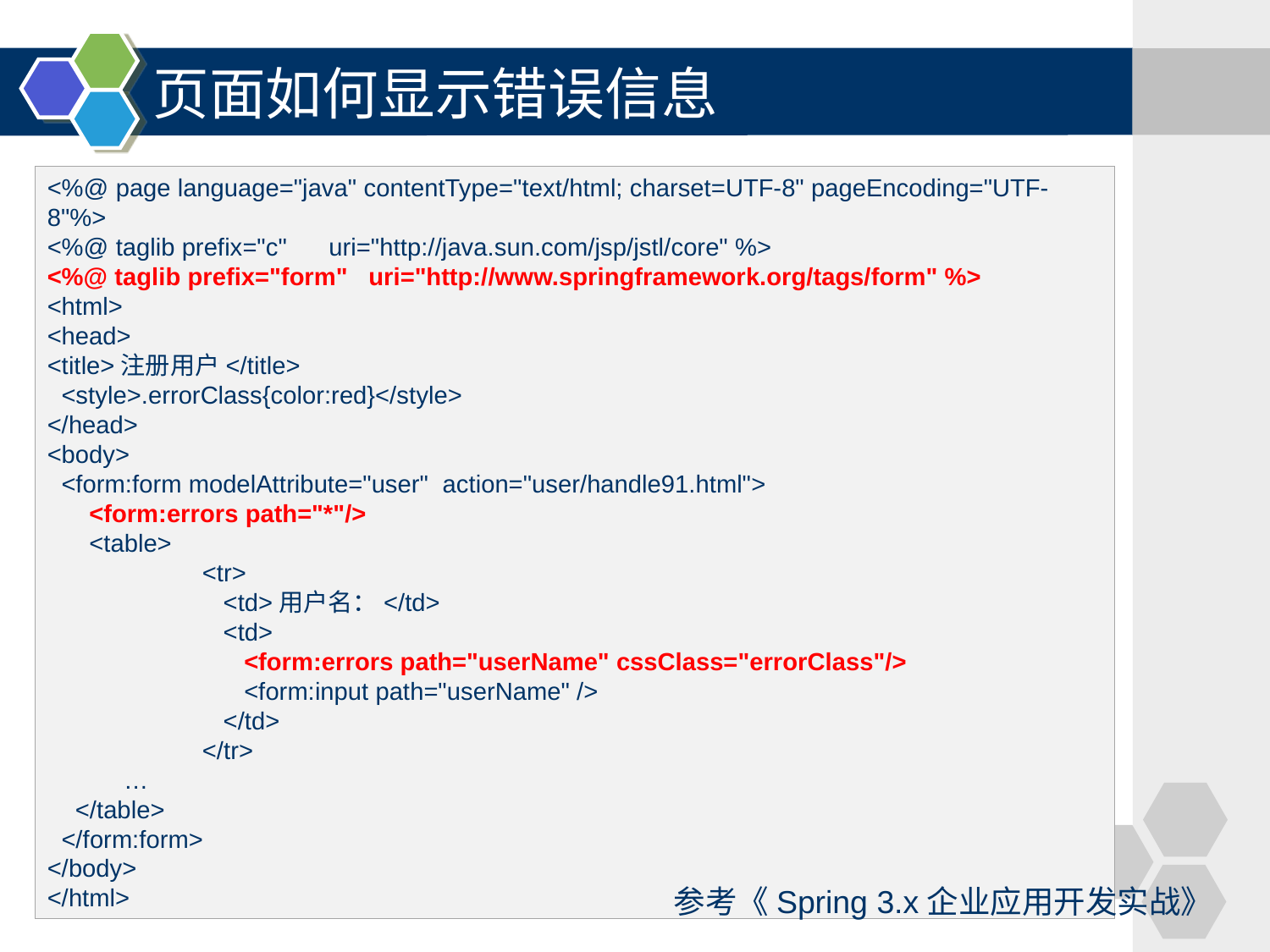

# 页面如何显示错误信息
<%@ page language="java" contentType="text/html; charset=UTF-8" pageEncoding="UTF-8"%>
<%@ taglib prefix="c"      uri="http://java.sun.com/jsp/jstl/core" %>
<%@ taglib prefix="form"   uri="http://www.springframework.org/tags/form" %>
<html>
<head>
<title>注册用户</title>
  <style>.errorClass{color:red}</style>
</head>
<body>
  <form:form modelAttribute="user"  action="user/handle91.html">
      <form:errors path="*"/>
      <table>
	    <tr>
	       <td>用户名：</td>
	       <td>
	          <form:errors path="userName" cssClass="errorClass"/>
	          <form:input path="userName" />
	       </td>
	    </tr>
           …
    </table>
  </form:form>
</body>
</html>
参考《Spring 3.x企业应用开发实战》